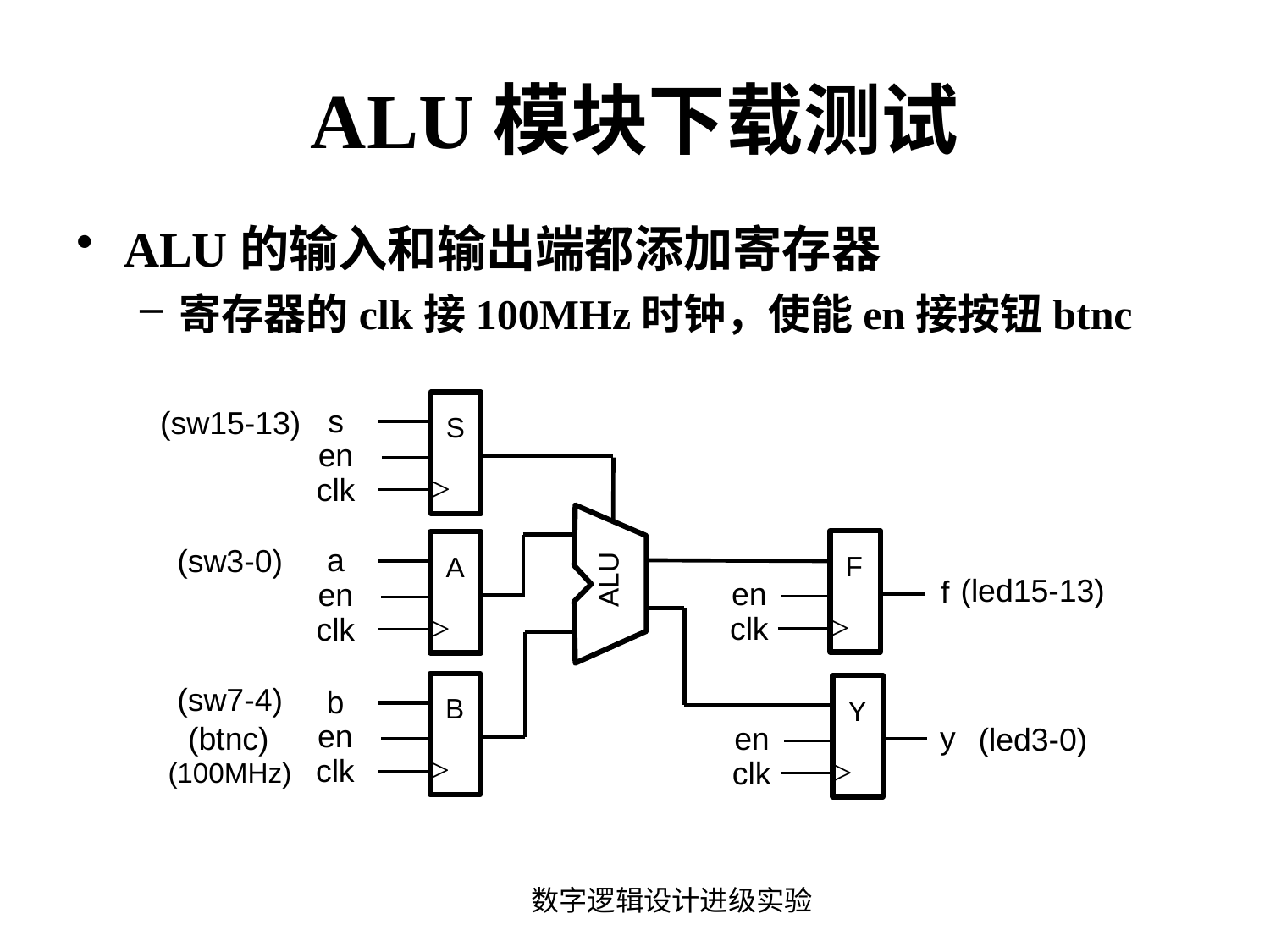

# ALU模块下载测试
ALU的输入和输出端都添加寄存器
寄存器的clk接100MHz时钟，使能en接按钮btnc

s
S
en
>
clk

ALU

F
f
en
>
clk

a
A
en
>
clk

b
B
en
>
clk

Y
y
en
>
clk
(sw15-13)
(sw3-0)
(led15-13)
(sw7-4)
(btnc)
(led3-0)
(100MHz)

数字逻辑设计进级实验
14